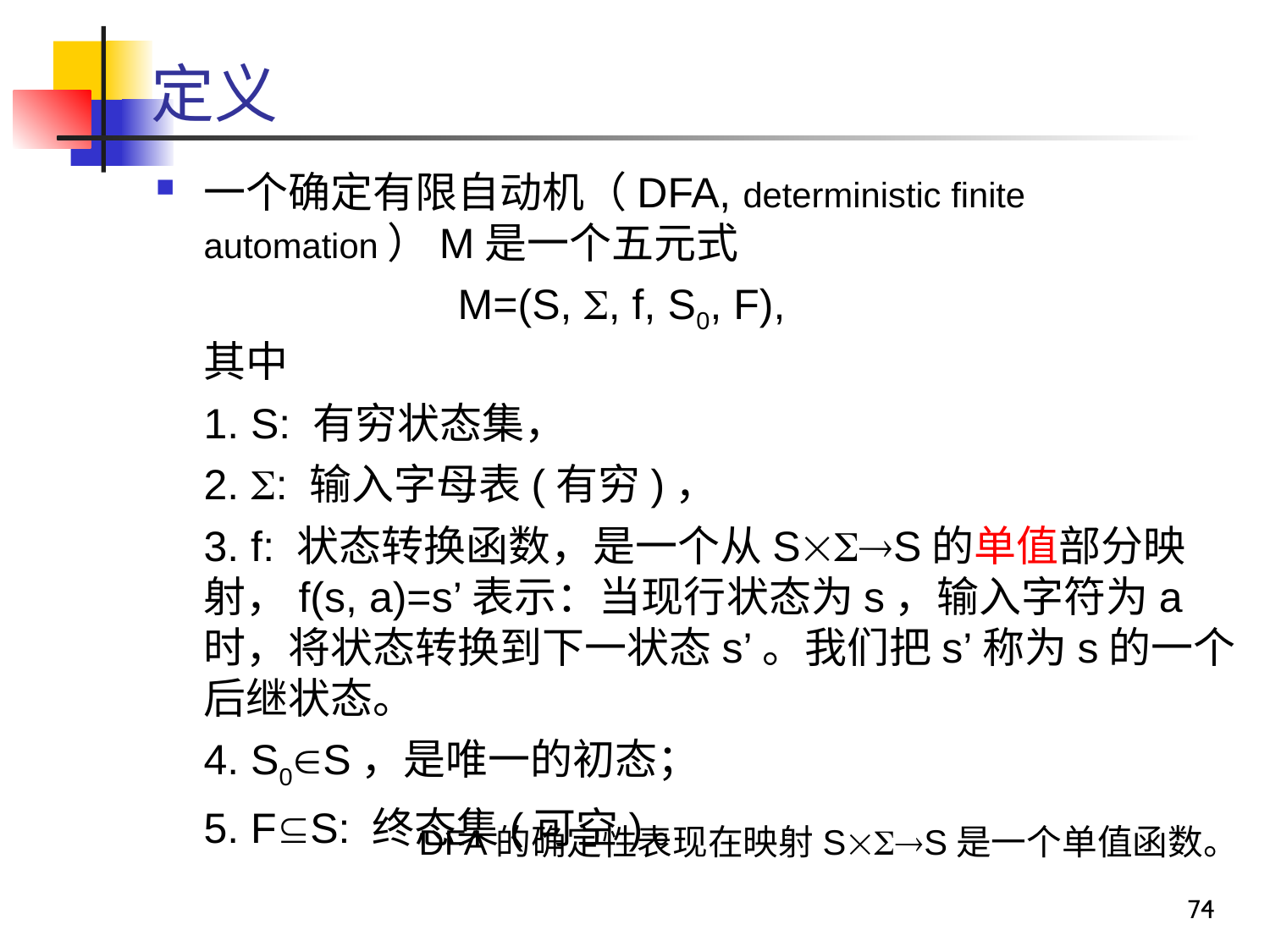

# 定义
一个确定有限自动机（DFA, deterministic finite automation）M是一个五元式
			M=(S, Σ, f, S0, F),
	其中
	1. S: 有穷状态集，
	2. Σ: 输入字母表(有穷)，
	3. f: 状态转换函数，是一个从S×Σ→S的单值部分映射，f(s, a)=s’表示：当现行状态为s，输入字符为a时，将状态转换到下一状态s’。我们把s’称为s的一个后继状态。
	4. S0∈S，是唯一的初态；
	5. F⊆S: 终态集(可空)。

DFA的确定性表现在映射S×Σ→S是一个单值函数。
74